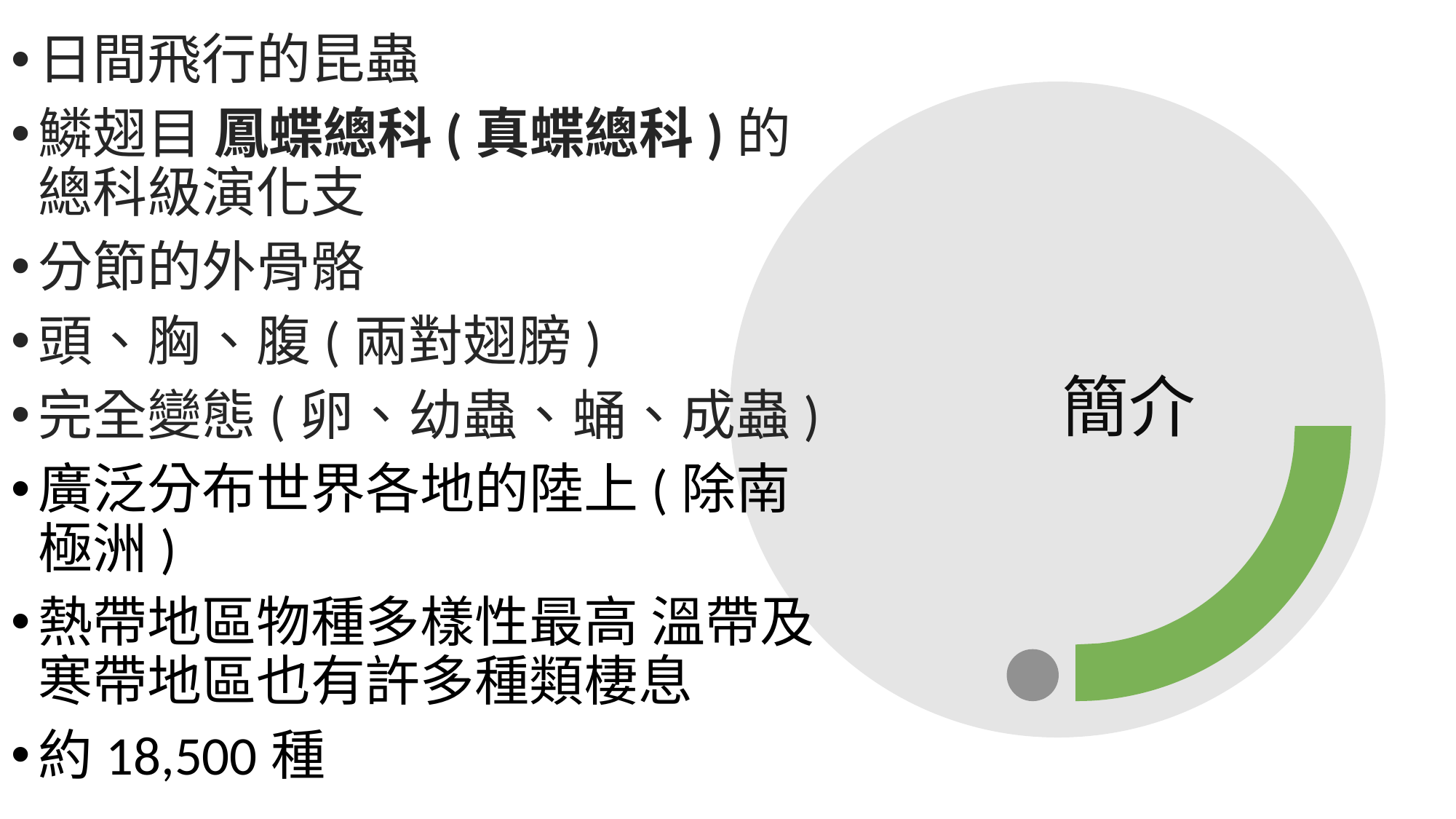

日間飛行的昆蟲
鱗翅目 鳳蝶總科(真蝶總科)的總科級演化支
分節的外骨骼
頭、胸、腹(兩對翅膀)
完全變態(卵、幼蟲、蛹、成蟲)
廣泛分布世界各地的陸上(除南極洲)
熱帶地區物種多樣性最高 溫帶及寒帶地區也有許多種類棲息
約18,500種

# 簡介